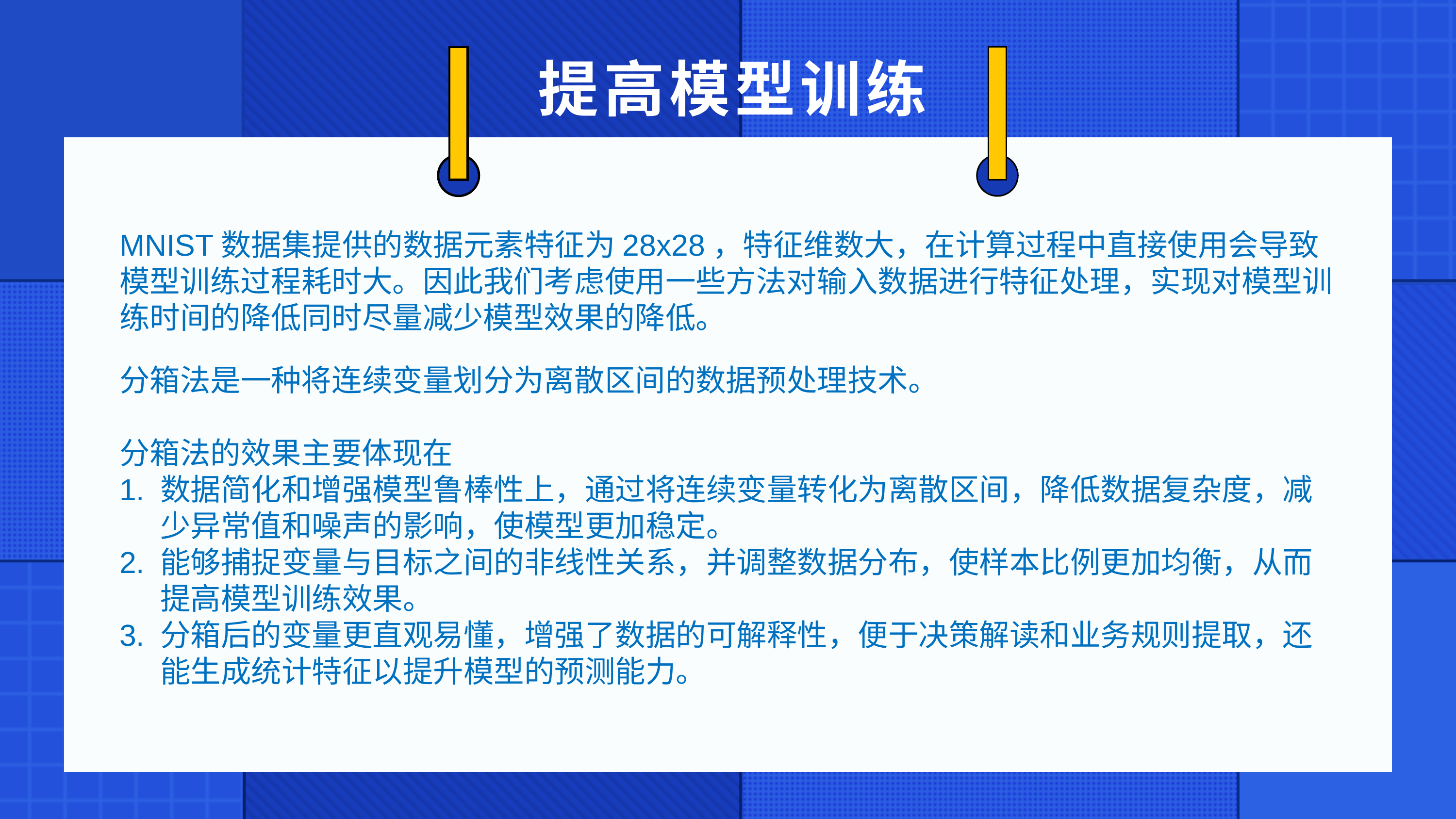

提高模型训练

MNIST数据集提供的数据元素特征为28x28，特征维数大，在计算过程中直接使用会导致模型训练过程耗时大。因此我们考虑使用一些方法对输入数据进行特征处理，实现对模型训练时间的降低同时尽量减少模型效果的降低。
分箱法是一种将连续变量划分为离散区间的数据预处理技术。

分箱法的效果主要体现在
数据简化和增强模型鲁棒性上，通过将连续变量转化为离散区间，降低数据复杂度，减少异常值和噪声的影响，使模型更加稳定。
能够捕捉变量与目标之间的非线性关系，并调整数据分布，使样本比例更加均衡，从而提高模型训练效果。
分箱后的变量更直观易懂，增强了数据的可解释性，便于决策解读和业务规则提取，还能生成统计特征以提升模型的预测能力。